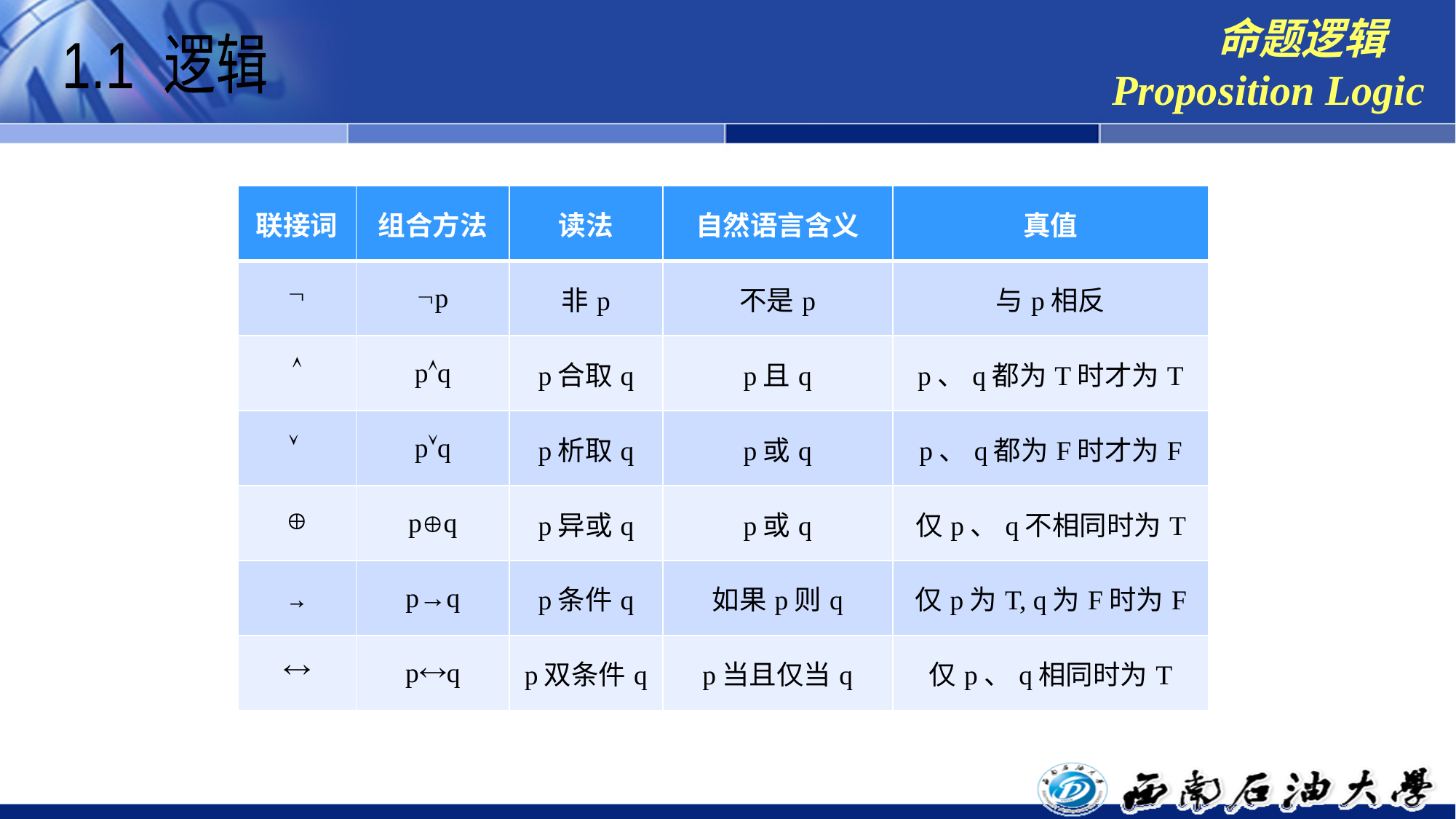

命题逻辑
Proposition Logic
1.1  逻辑
| 联接词 | 组合方法 | 读法 | 自然语言含义 | 真值 |
| --- | --- | --- | --- | --- |
| ¬ | ¬p | 非p | 不是p | 与p相反 |
| ∧ | p∧q | p合取q | p且q | p、q都为T时才为T |
| ∨ | p∨q | p析取q | p或q | p、q都为F时才为F |
| ⊕ | p⊕q | p异或q | p或q | 仅p、q不相同时为T |
| → | p→q | p条件q | 如果p则q | 仅p为T, q为F时为F |
| ↔ | p↔q | p双条件q | p当且仅当q | 仅p、q相同时为T |